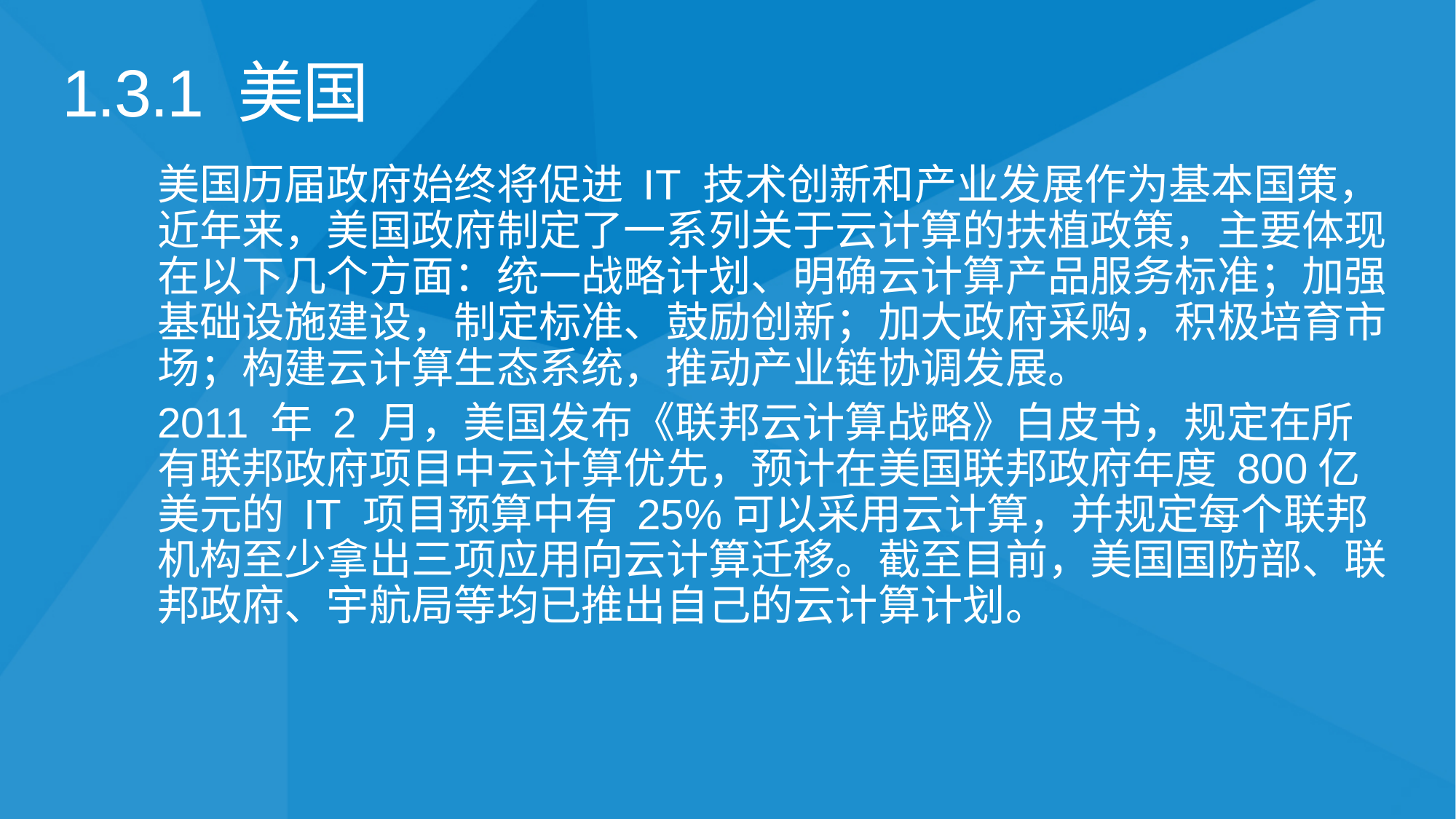

# 1.3.1 美国
美国历届政府始终将促进 IT 技术创新和产业发展作为基本国策，近年来，美国政府制定了一系列关于云计算的扶植政策，主要体现在以下几个方面：统一战略计划、明确云计算产品服务标准；加强基础设施建设，制定标准、鼓励创新；加大政府采购，积极培育市场；构建云计算生态系统，推动产业链协调发展。
2011 年 2 月，美国发布《联邦云计算战略》白皮书，规定在所有联邦政府项目中云计算优先，预计在美国联邦政府年度 800亿美元的 IT 项目预算中有 25%可以采用云计算，并规定每个联邦机构至少拿出三项应用向云计算迁移。截至目前，美国国防部、联邦政府、宇航局等均已推出自己的云计算计划。